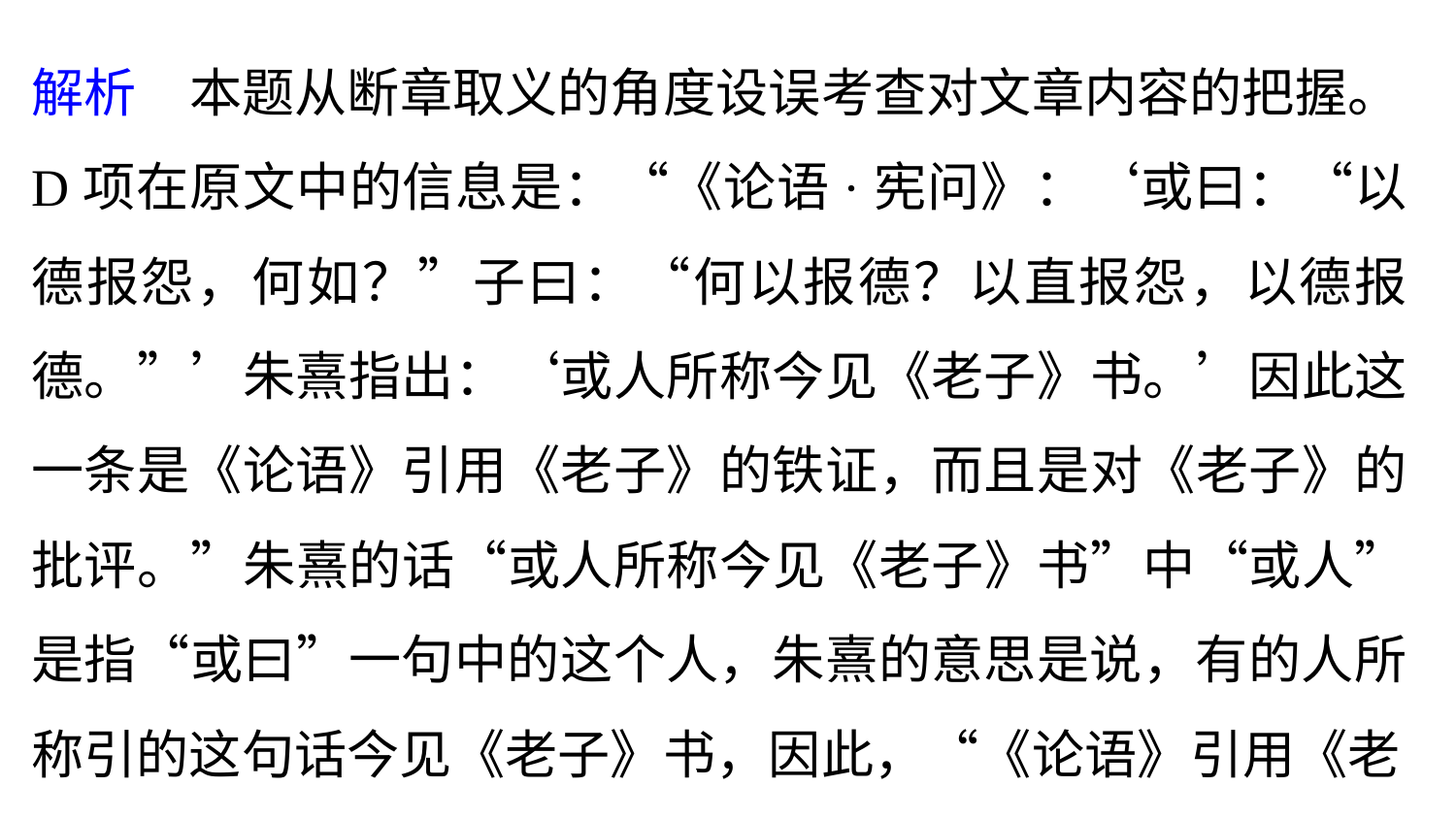

解析　本题从断章取义的角度设误考查对文章内容的把握。D项在原文中的信息是：“《论语·宪问》：‘或曰：“以德报怨，何如？”子曰：“何以报德？以直报怨，以德报德。”’朱熹指出：‘或人所称今见《老子》书。’因此这一条是《论语》引用《老子》的铁证，而且是对《老子》的批评。”朱熹的话“或人所称今见《老子》书”中“或人”是指“或曰”一句中的这个人，朱熹的意思是说，有的人所称引的这句话今见《老子》书，因此，“《论语》引用《老